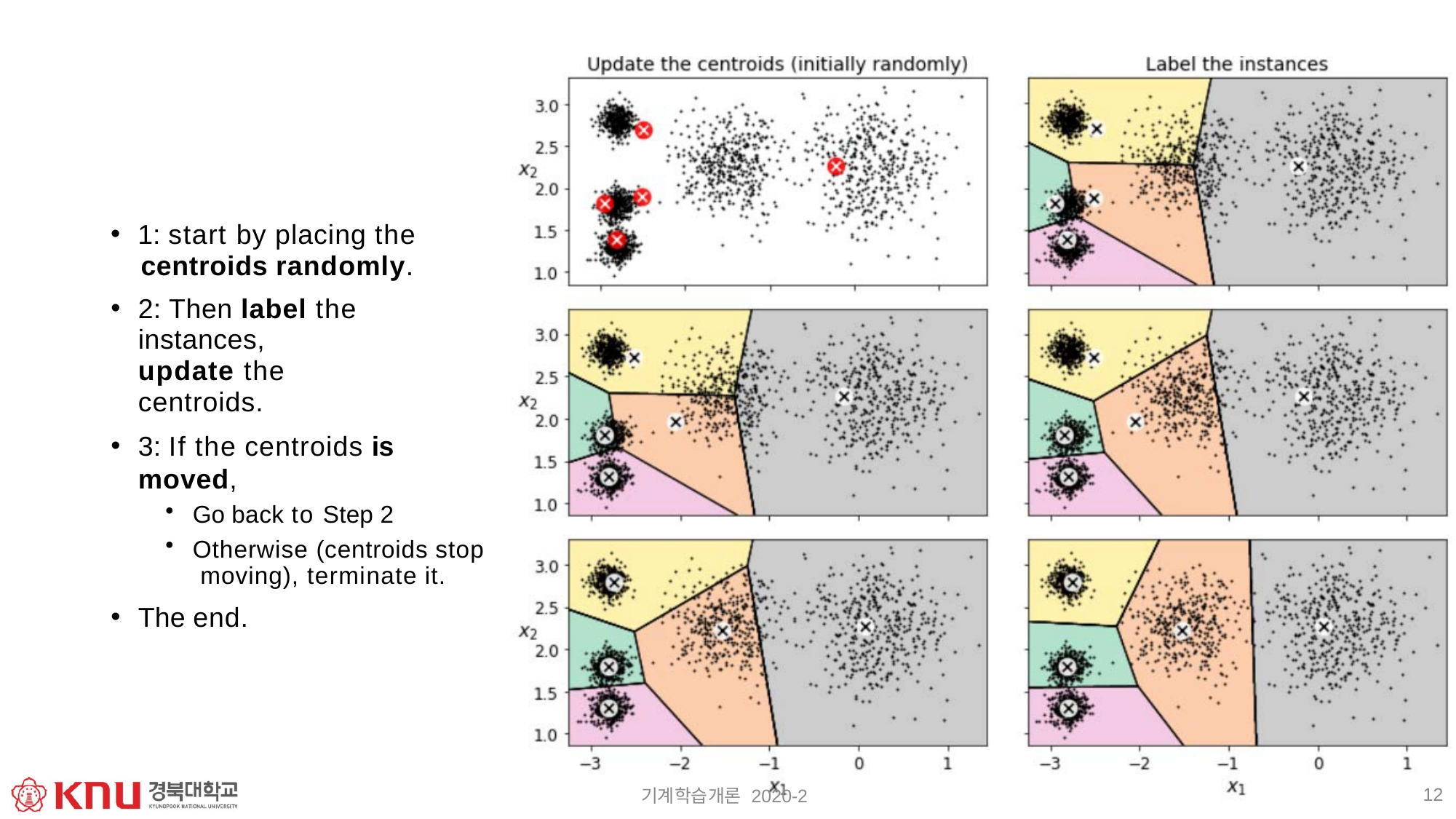

1: start by placing the
centroids randomly.
2: Then label the instances,
update the centroids.
3: If the centroids is moved,
Go back to Step 2
Otherwise (centroids stop  moving), terminate it.
The end.
12
기계학습개론 2020-2